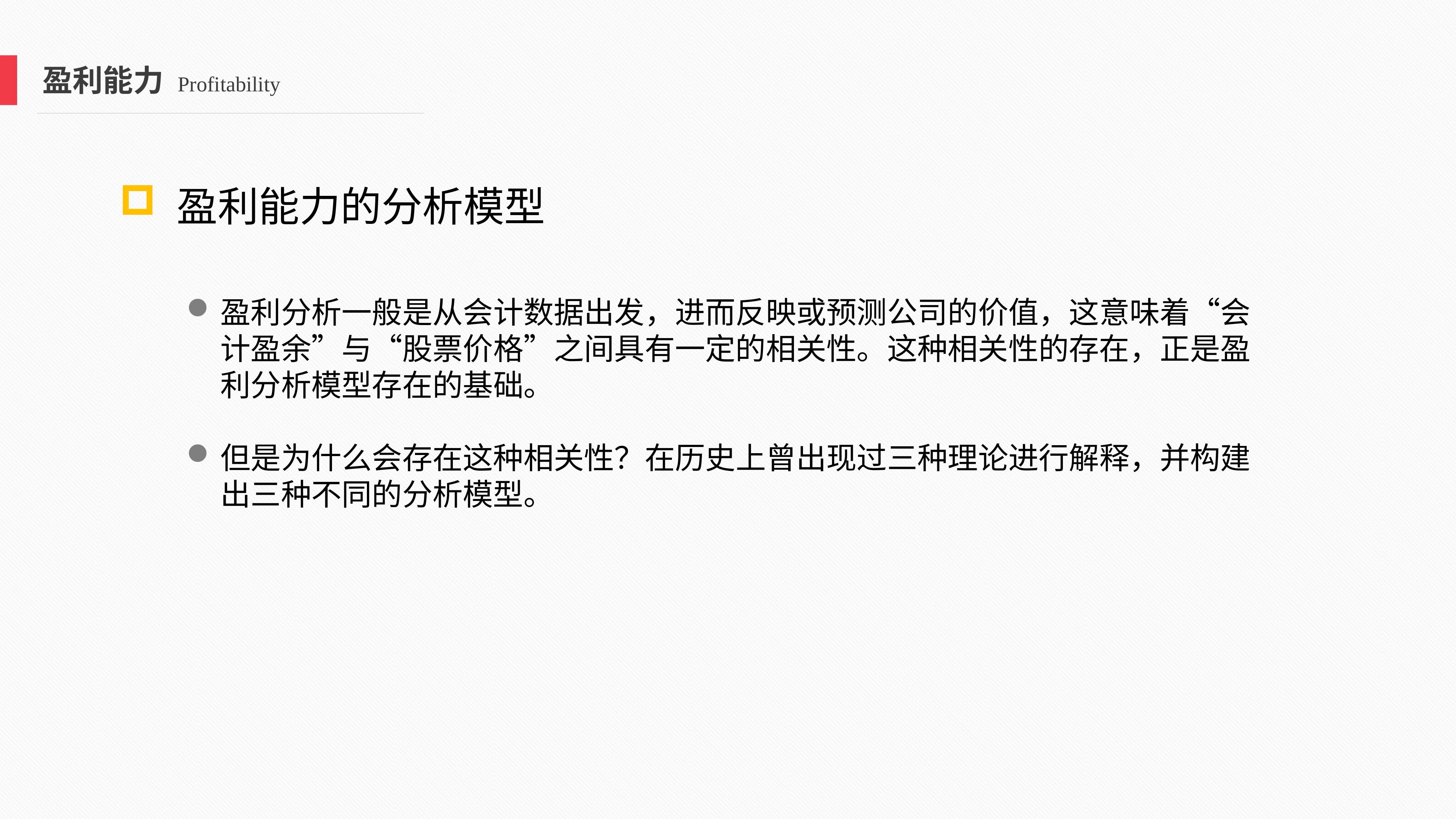

盈利能力 Profitability
 盈利能力的分析模型
盈利分析一般是从会计数据出发，进而反映或预测公司的价值，这意味着“会计盈余”与“股票价格”之间具有一定的相关性。这种相关性的存在，正是盈利分析模型存在的基础。

但是为什么会存在这种相关性？在历史上曾出现过三种理论进行解释，并构建出三种不同的分析模型。